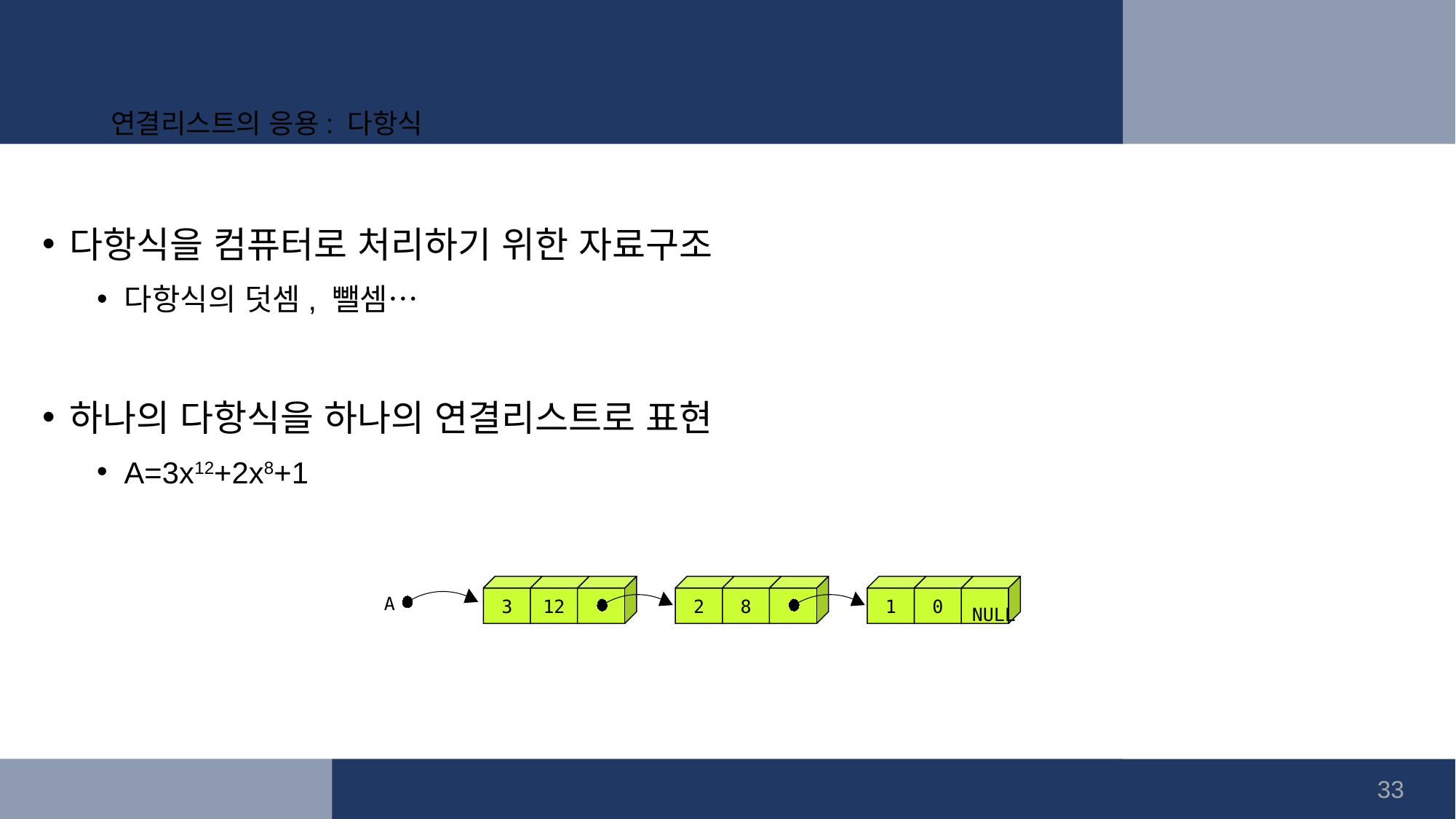

# 연결리스트의 응용: 다항식
다항식을 컴퓨터로 처리하기 위한 자료구조
다항식의 덧셈, 뺄셈…

하나의 다항식을 하나의 연결리스트로 표현
A=3x12+2x8+1

A
3
12

2
8

1
0

NULL
33